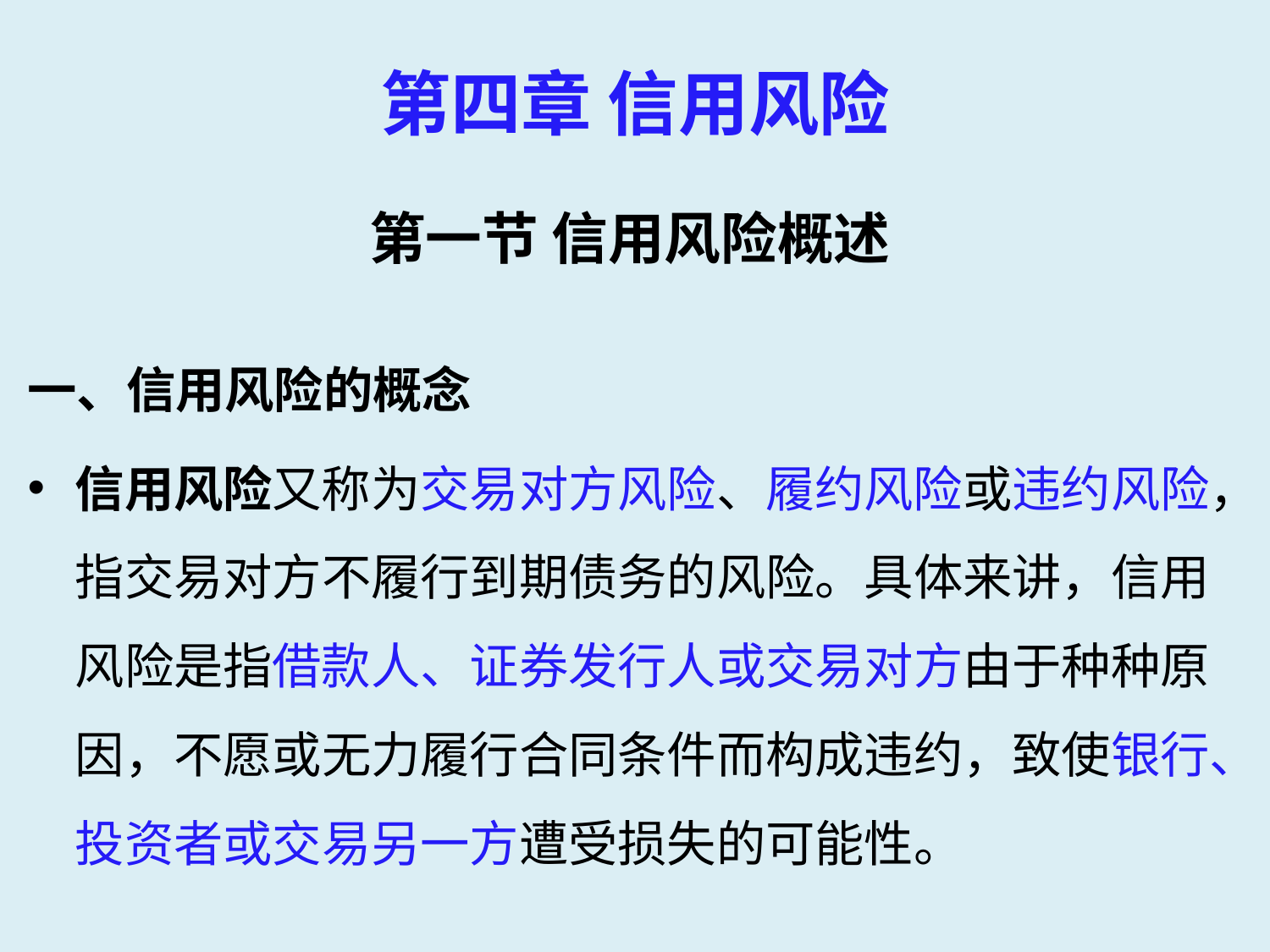

# 第四章 信用风险
第一节 信用风险概述

一、信用风险的概念
信用风险又称为交易对方风险、履约风险或违约风险，指交易对方不履行到期债务的风险。具体来讲，信用风险是指借款人、证券发行人或交易对方由于种种原因，不愿或无力履行合同条件而构成违约，致使银行、投资者或交易另一方遭受损失的可能性。